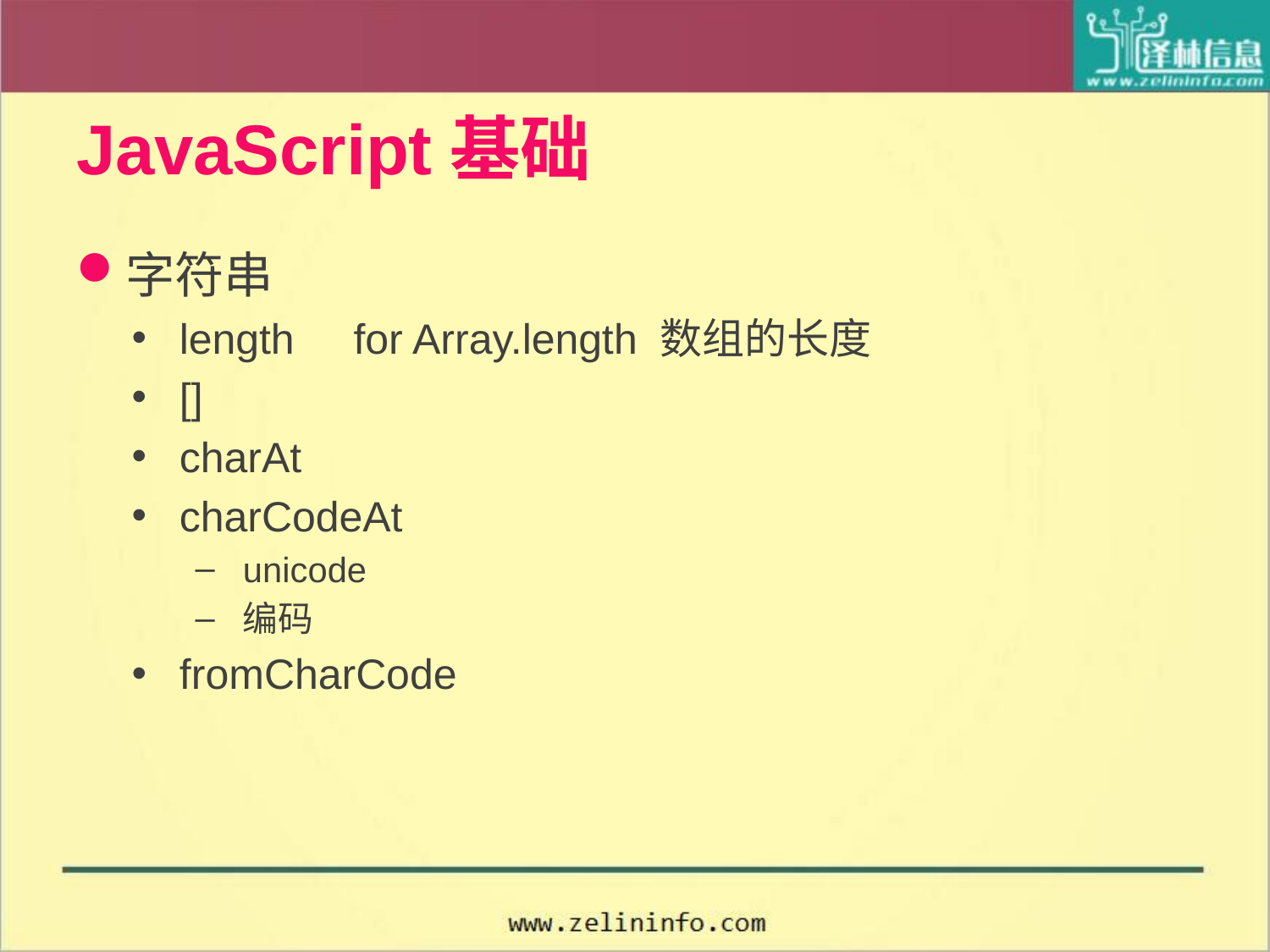

# JavaScript基础
字符串
length     for Array.length 数组的长度
[]
charAt
charCodeAt
unicode
编码
fromCharCode